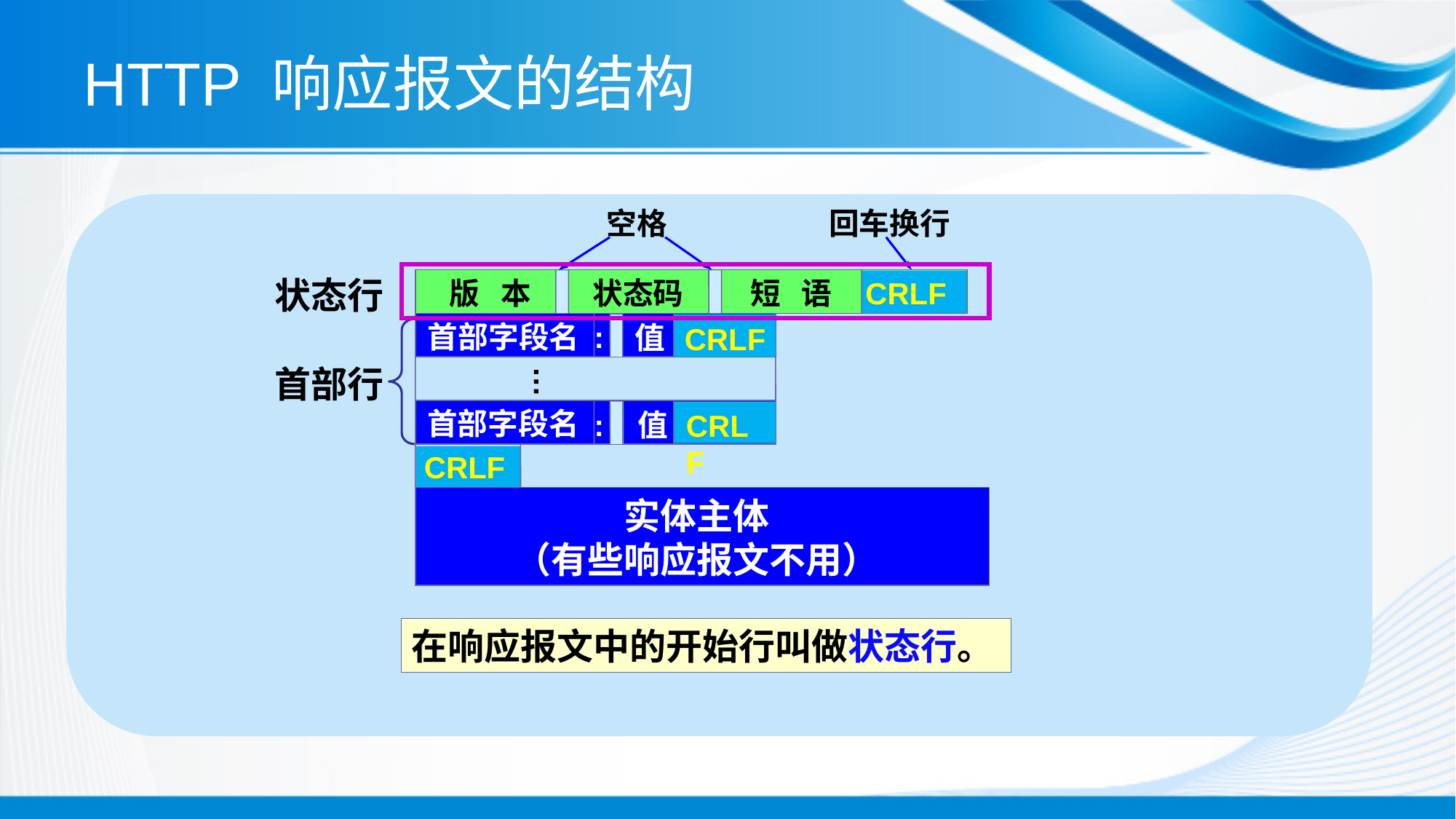

# HTTP 响应报文的结构

空格
回车换行

状态行
版   本
状态码
短   语
CRLF

首部字段名
:

值

CRLF

首部行

…
首部字段名

值

:
CRLF

CRLF

实体主体
（有些响应报文不用）
在响应报文中的开始行叫做状态行。